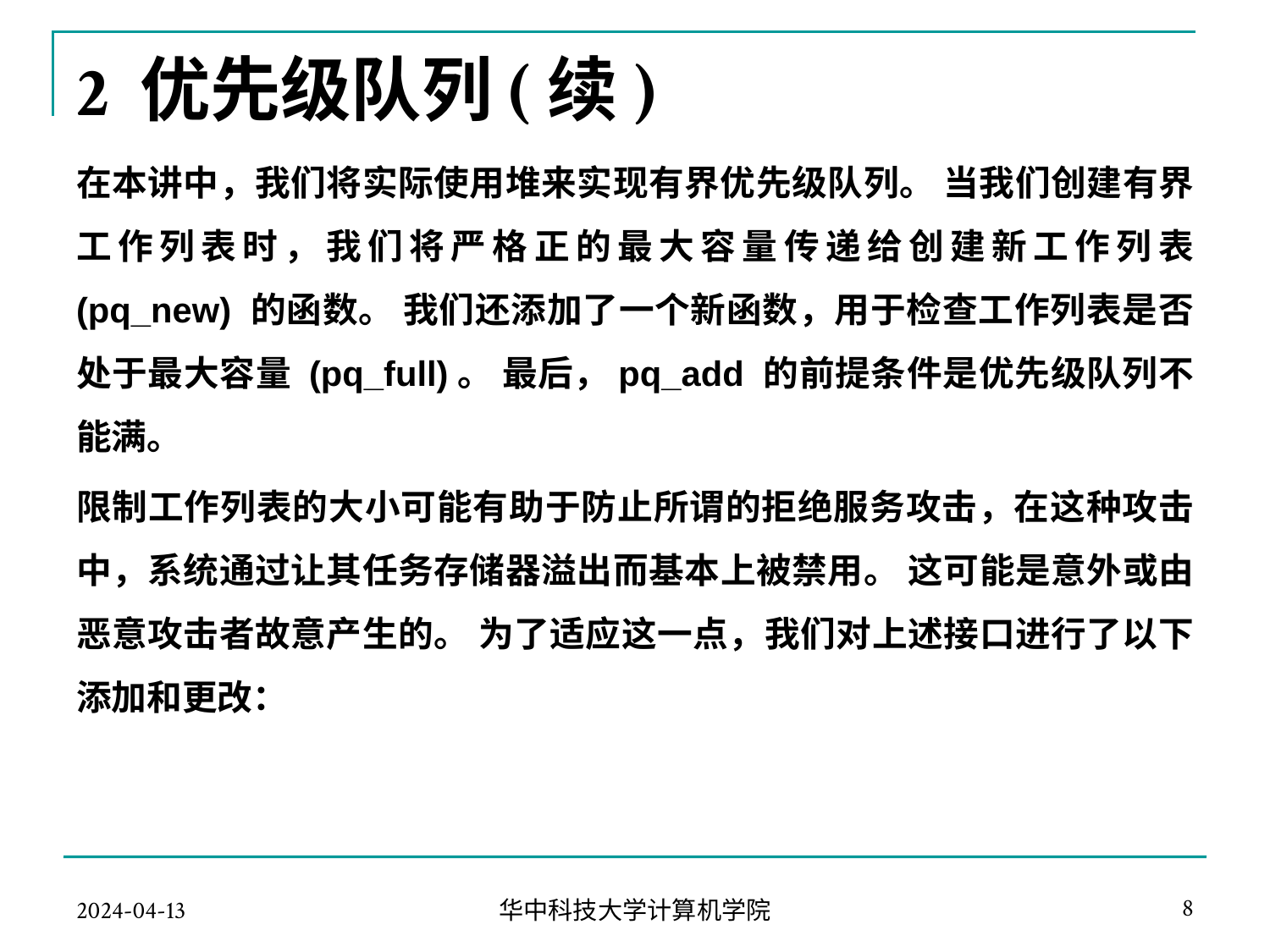

# 2 优先级队列(续)
在本讲中，我们将实际使用堆来实现有界优先级队列。 当我们创建有界工作列表时，我们将严格正的最大容量传递给创建新工作列表 (pq_new) 的函数。 我们还添加了一个新函数，用于检查工作列表是否处于最大容量 (pq_full)。 最后，pq_add 的前提条件是优先级队列不能满。
限制工作列表的大小可能有助于防止所谓的拒绝服务攻击，在这种攻击中，系统通过让其任务存储器溢出而基本上被禁用。 这可能是意外或由恶意攻击者故意产生的。 为了适应这一点，我们对上述接口进行了以下添加和更改：

2024-04-13
8
华中科技大学计算机学院